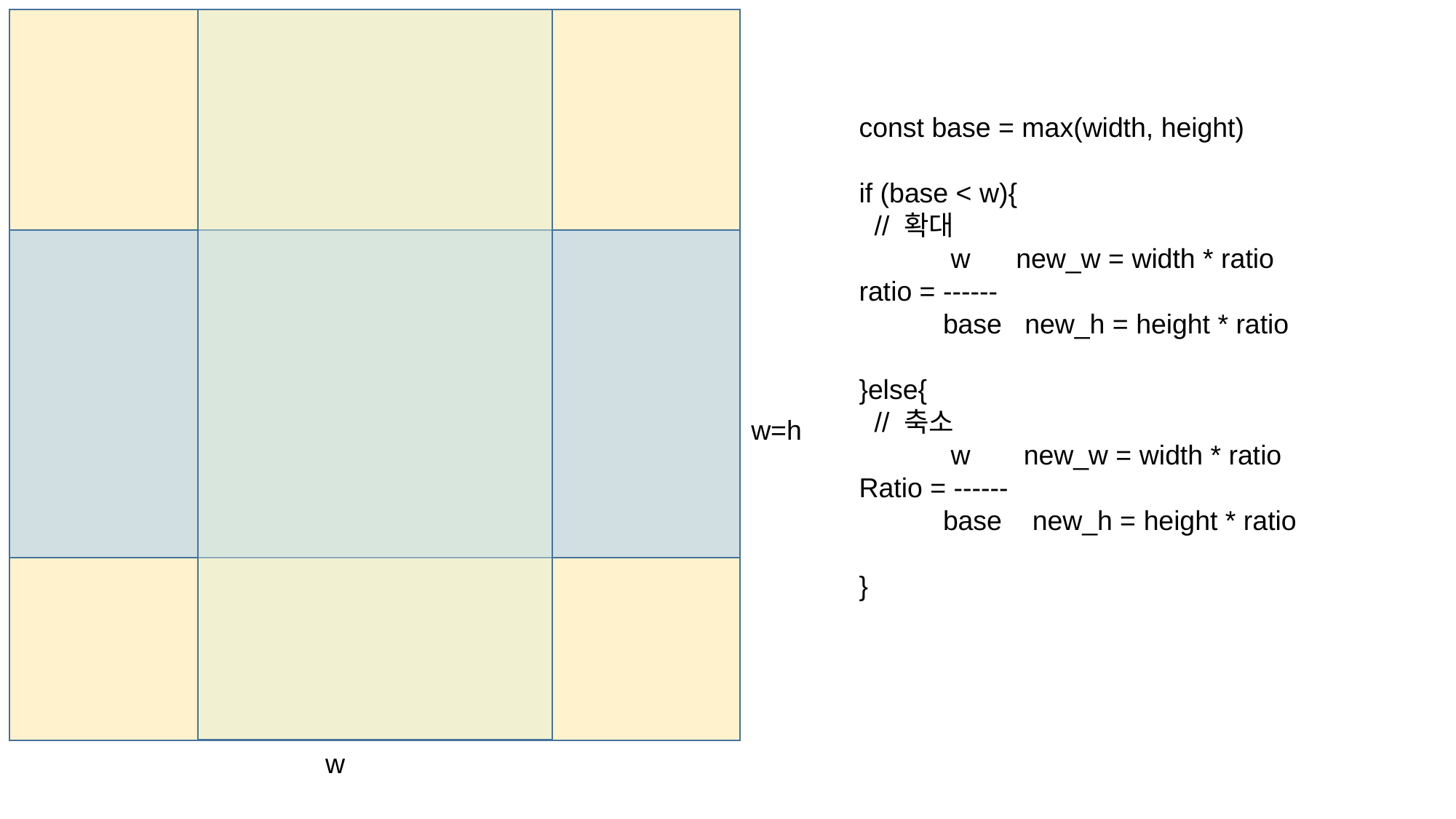

const base = max(width, height)

if (base < w){
  // 확대
            w      new_w = width * ratio
ratio = ------
           base   new_h = height * ratio

}else{
  // 축소
            w       new_w = width * ratio
Ratio = ------
           base    new_h = height * ratio

}

w=h
w